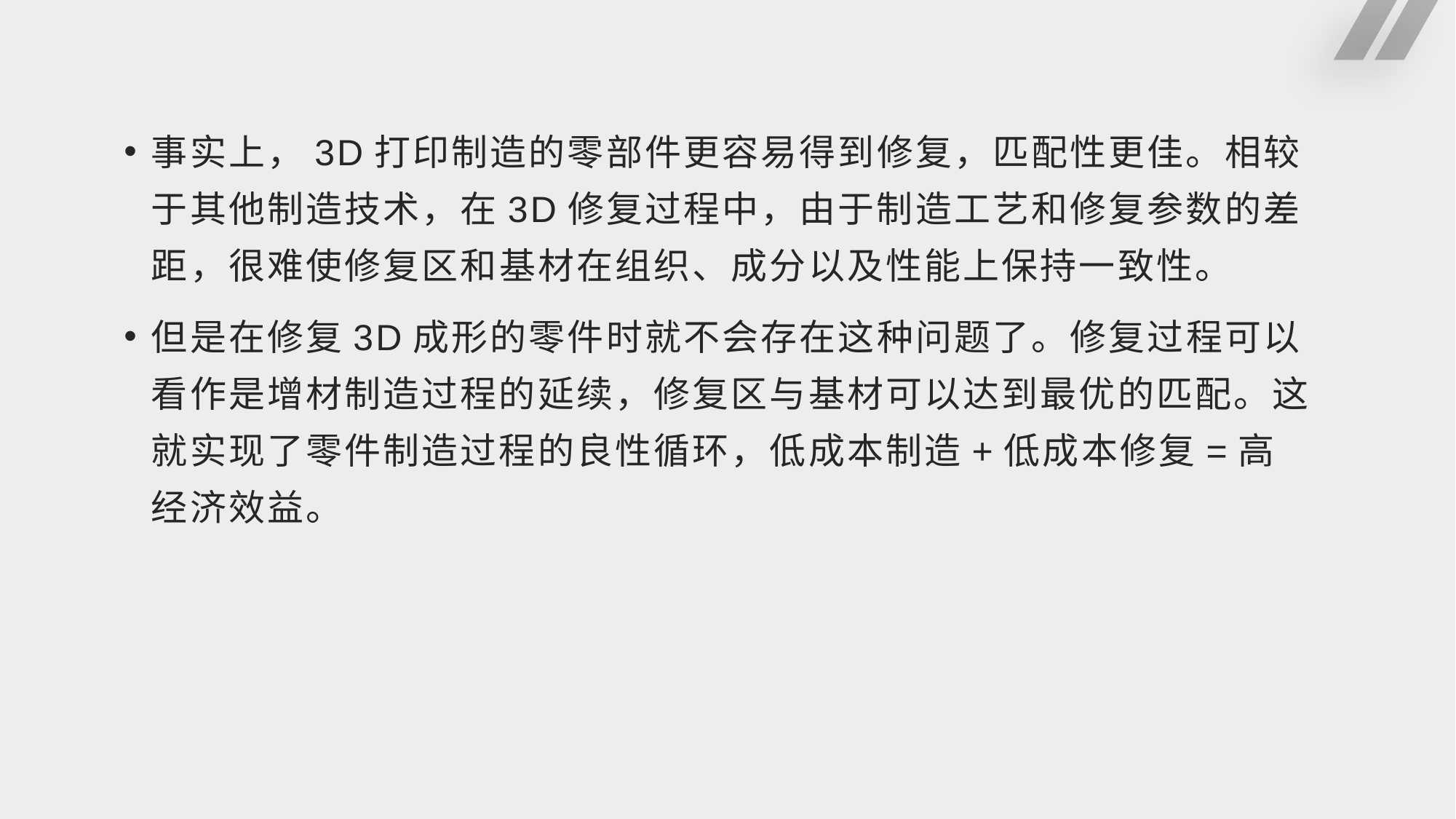

事实上，3D打印制造的零部件更容易得到修复，匹配性更佳。相较于其他制造技术，在3D修复过程中，由于制造工艺和修复参数的差距，很难使修复区和基材在组织、成分以及性能上保持一致性。
但是在修复3D成形的零件时就不会存在这种问题了。修复过程可以看作是增材制造过程的延续，修复区与基材可以达到最优的匹配。这就实现了零件制造过程的良性循环，低成本制造+低成本修复=高经济效益。